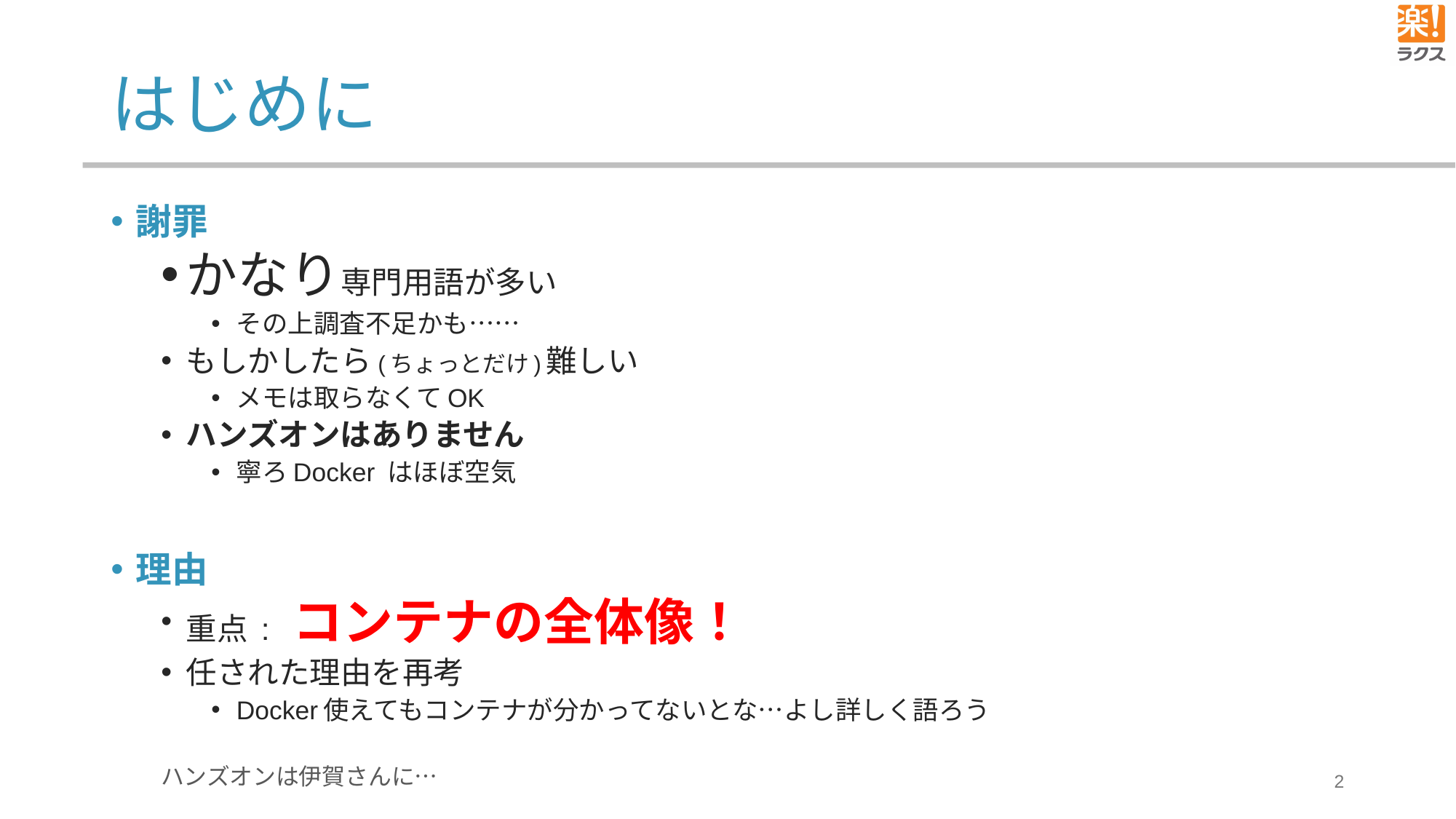

# はじめに
謝罪
かなり専門用語が多い
その上調査不足かも……
もしかしたら(ちょっとだけ)難しい
メモは取らなくてOK
ハンズオンはありません
寧ろDocker はほぼ空気

理由
重点 :  コンテナの全体像！
任された理由を再考
Docker使えてもコンテナが分かってないとな…よし詳しく語ろう

ハンズオンは伊賀さんに…

2